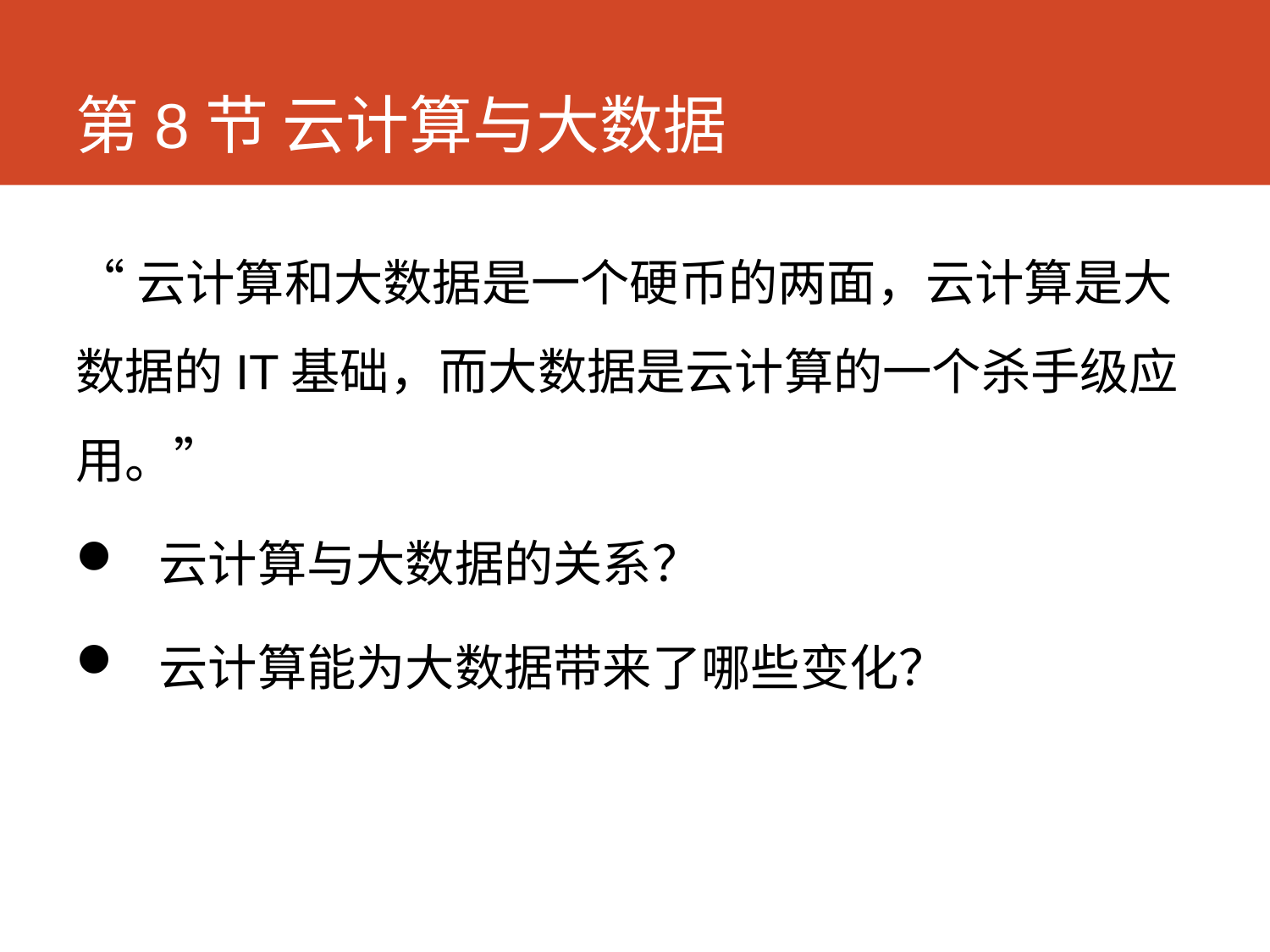

# 第8节 云计算与大数据
“云计算和大数据是一个硬币的两面，云计算是大数据的IT基础，而大数据是云计算的一个杀手级应用。”
  云计算与大数据的关系？
  云计算能为大数据带来了哪些变化？